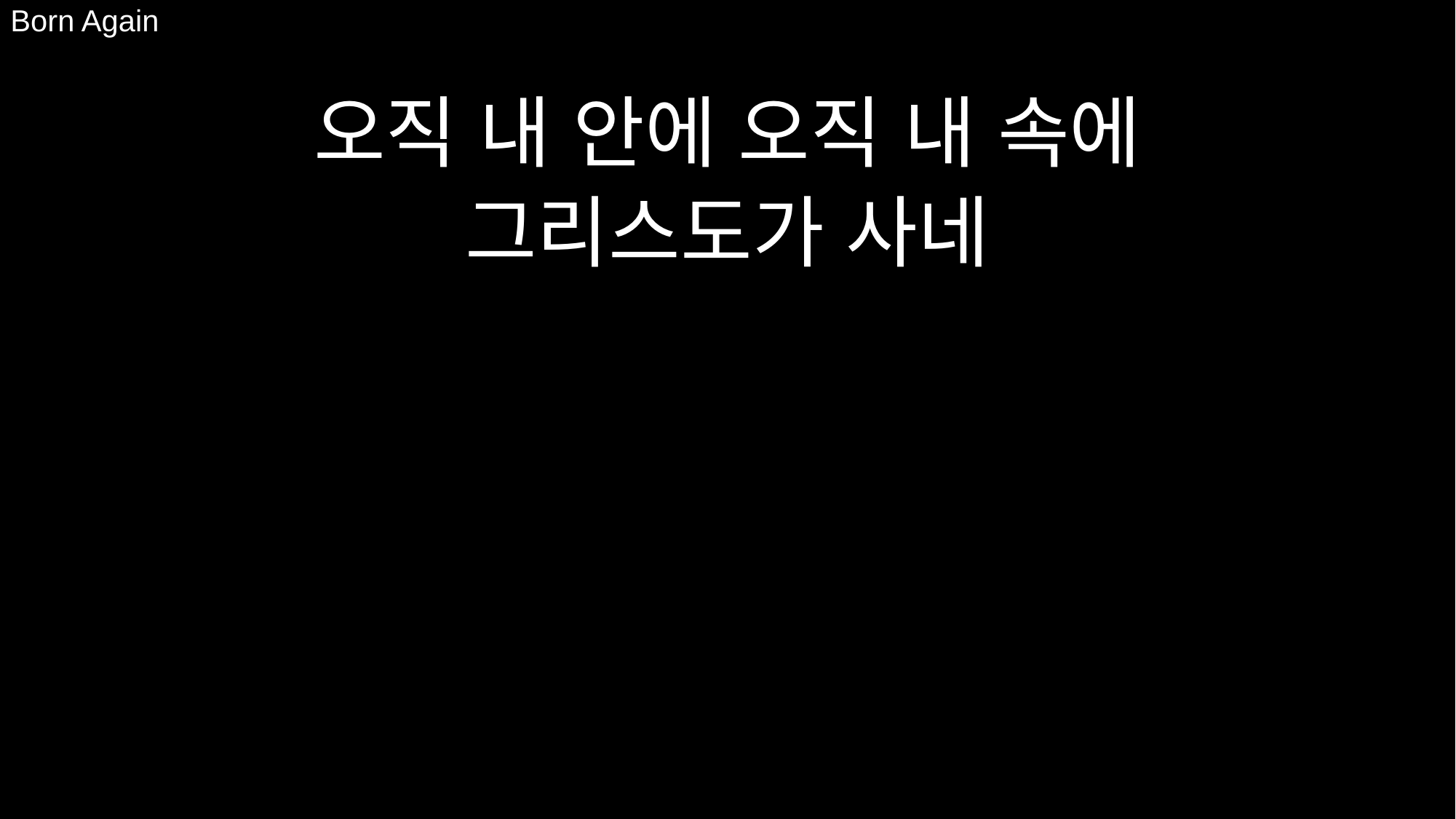

# Born Again
오직 내 안에 오직 내 속에
그리스도가 사네